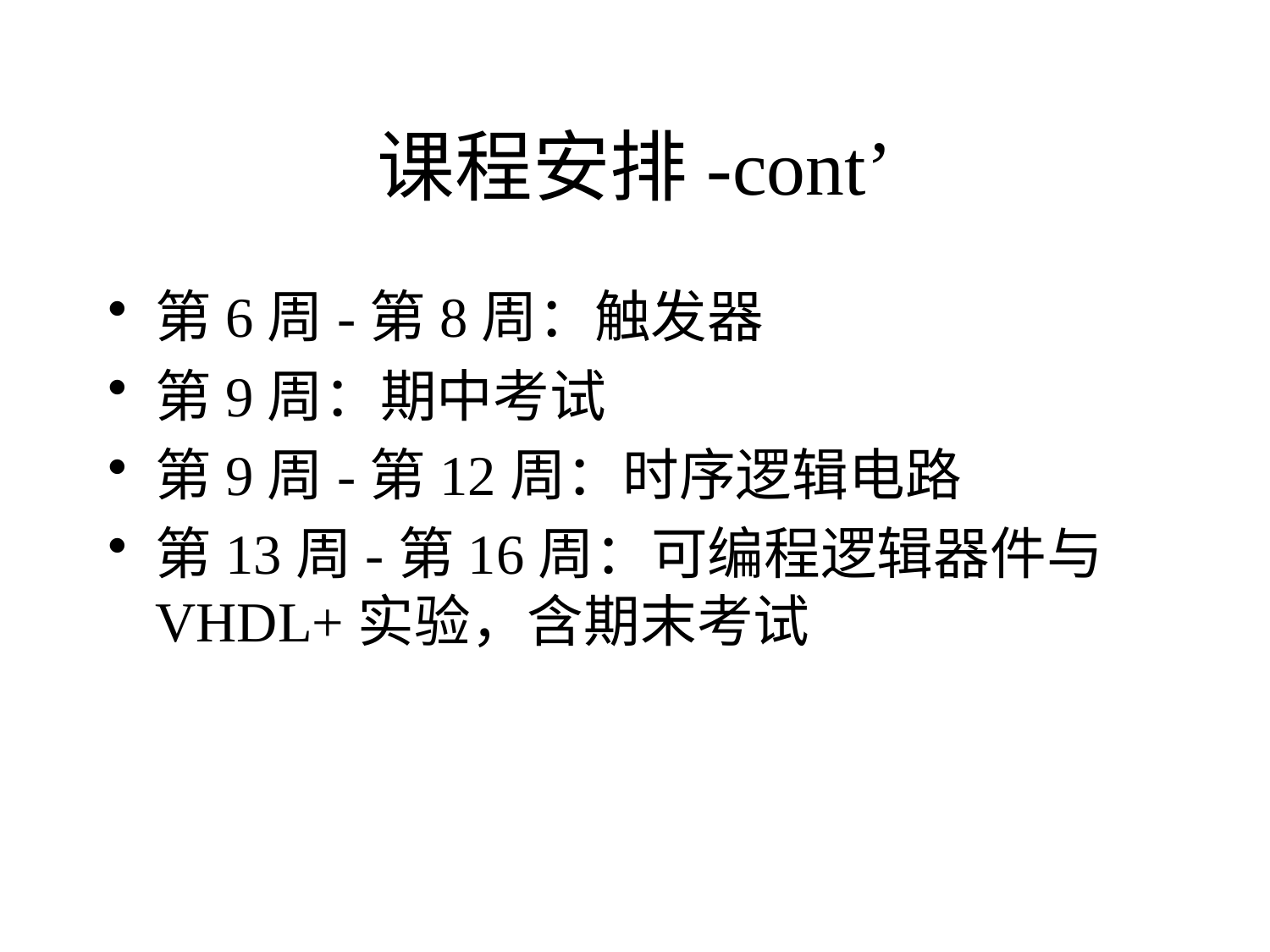

# 课程安排-cont’
第6周-第8周：触发器
第9周：期中考试
第9周-第12周：时序逻辑电路
第13周-第16周：可编程逻辑器件与VHDL+实验，含期末考试